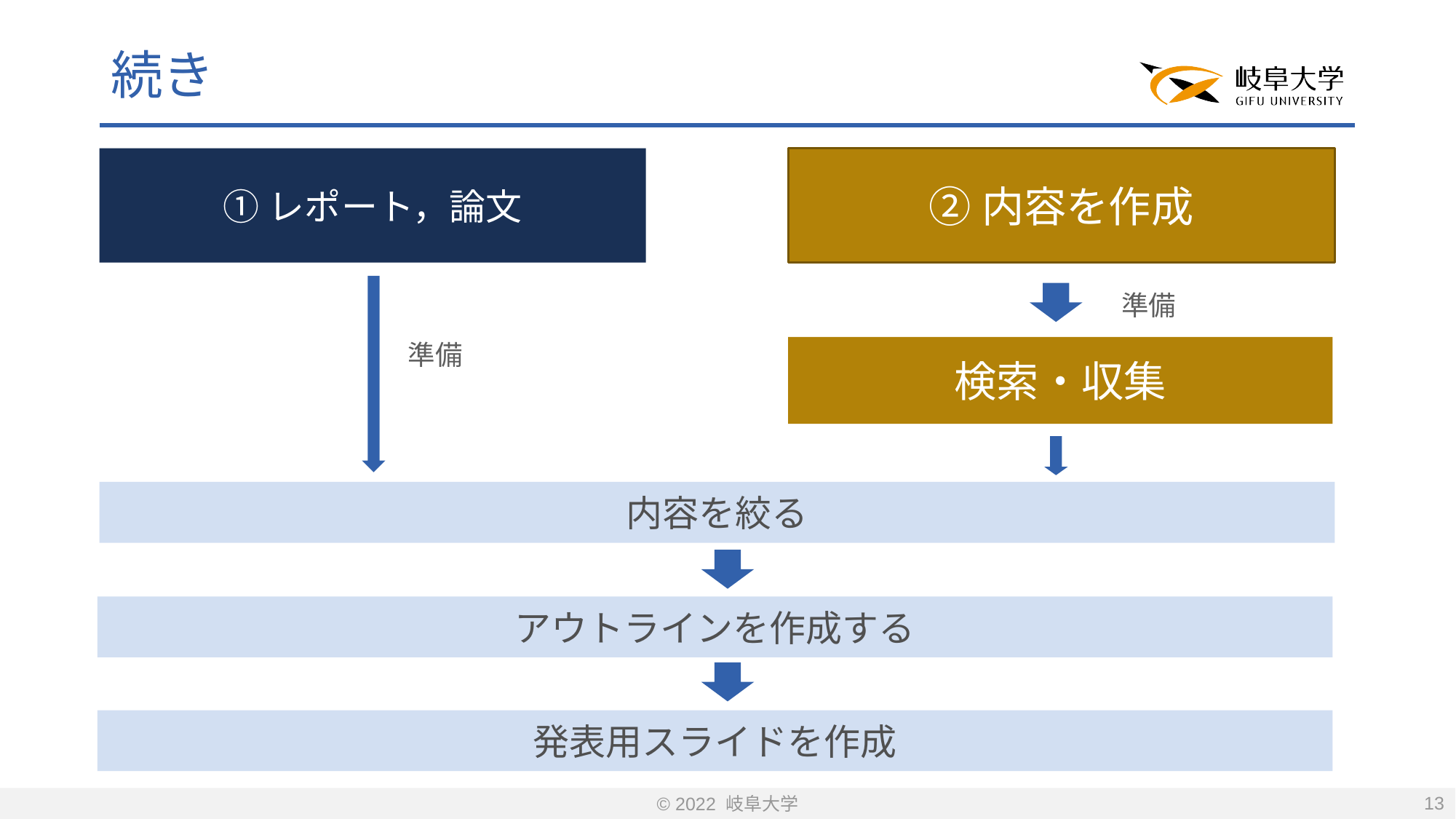

# 続き
①レポート，論文
②内容を作成

準備
準備

検索・収集

内容を絞る

アウトラインを作成する

発表用スライドを作成